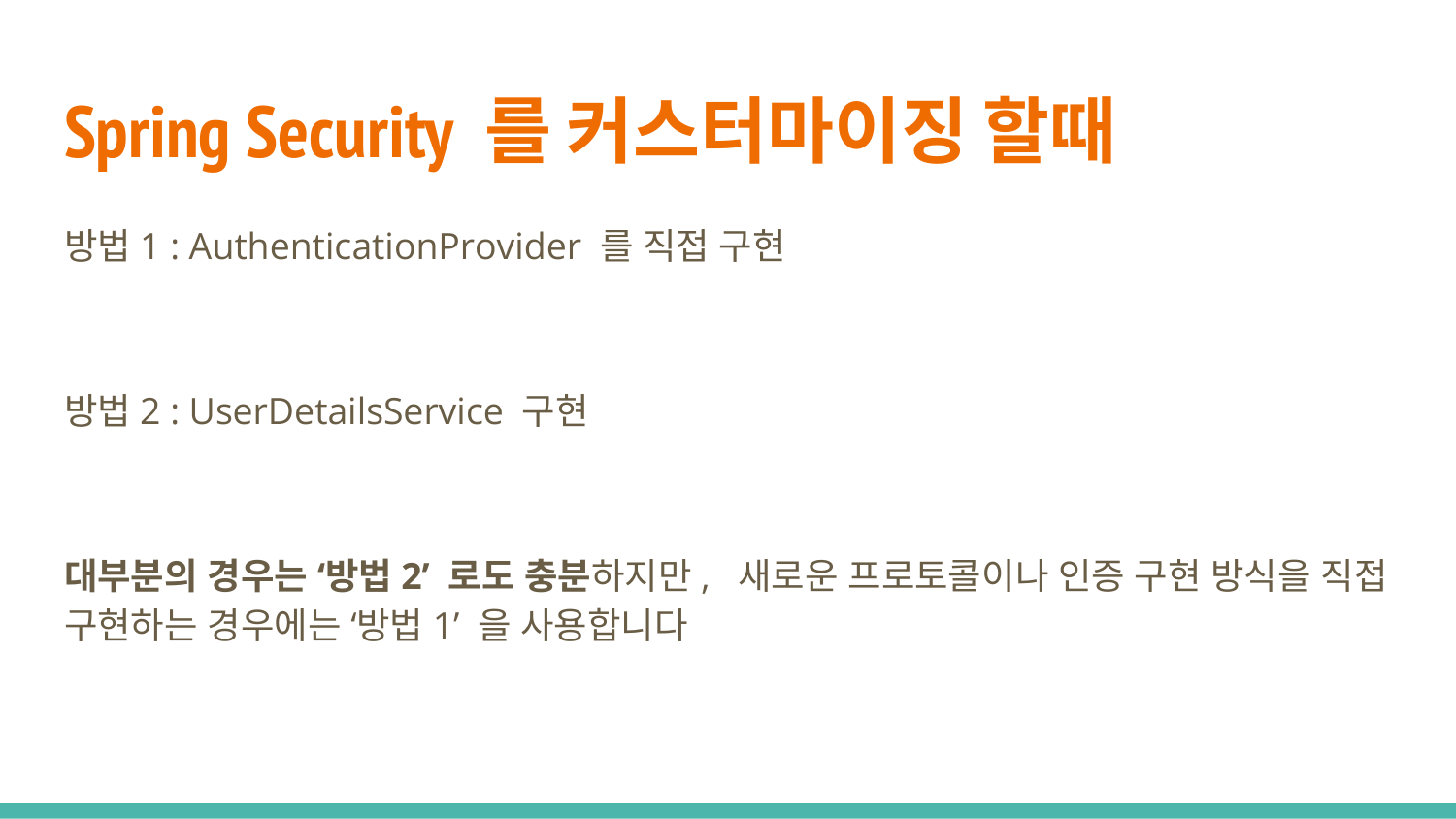

# Spring Security 를 커스터마이징 할때
방법1 : AuthenticationProvider 를 직접 구현

방법2 : UserDetailsService 구현

대부분의 경우는 ‘방법2’ 로도 충분하지만,  새로운 프로토콜이나 인증 구현 방식을 직접 구현하는 경우에는 ‘방법1’ 을 사용합니다